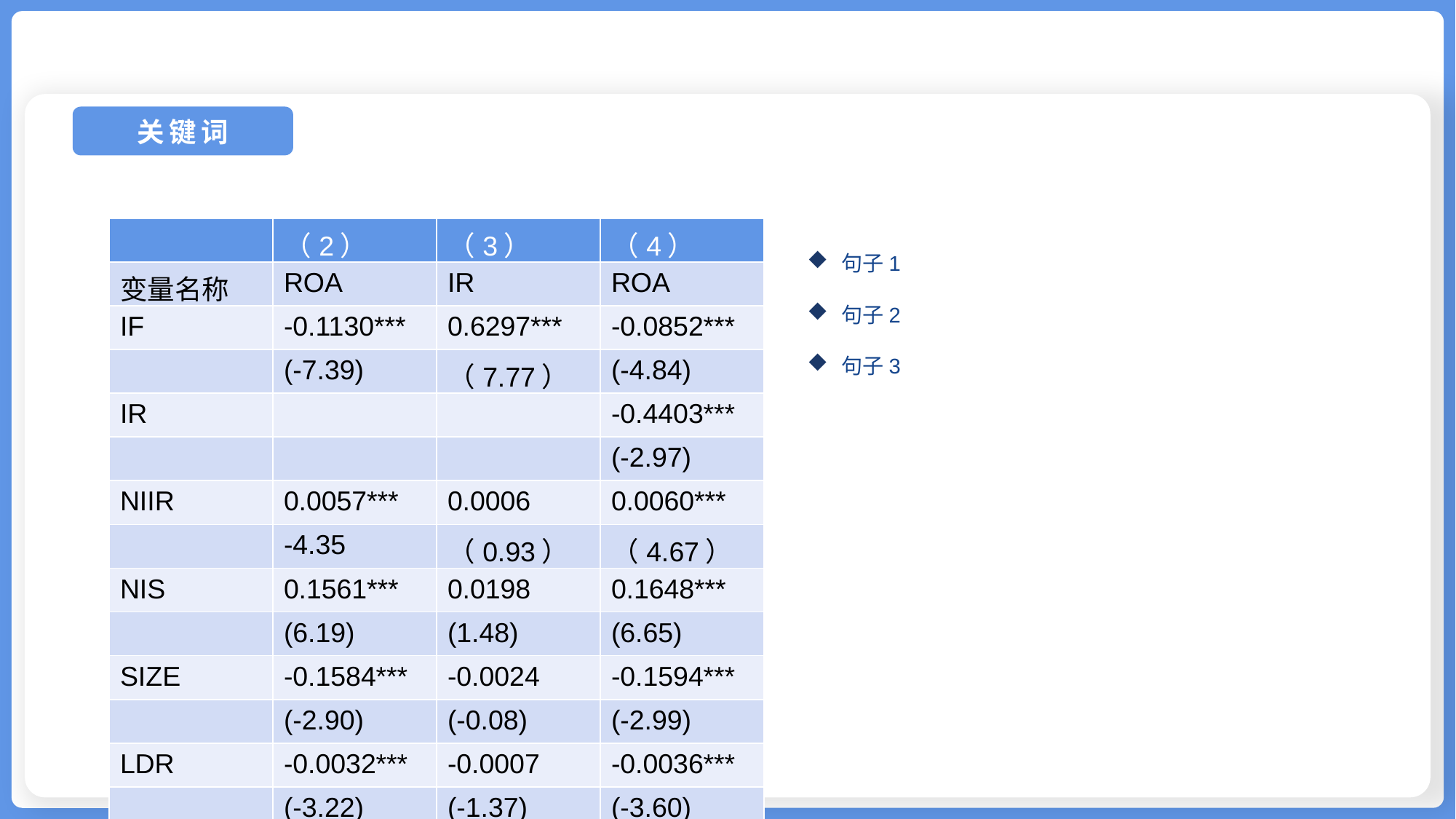

关键词
|  | （2） | （3） | （4） |
| --- | --- | --- | --- |
| 变量名称 | ROA | IR | ROA |
| IF | -0.1130\*\*\* | 0.6297\*\*\* | -0.0852\*\*\* |
|  | (-7.39) | （7.77） | (-4.84) |
| IR |  |  | -0.4403\*\*\* |
|  |  |  | (-2.97) |
| NIIR | 0.0057\*\*\* | 0.0006 | 0.0060\*\*\* |
|  | -4.35 | （0.93） | （4.67） |
| NIS | 0.1561\*\*\* | 0.0198 | 0.1648\*\*\* |
|  | (6.19) | (1.48) | (6.65) |
| SIZE | -0.1584\*\*\* | -0.0024 | -0.1594\*\*\* |
|  | (-2.90) | (-0.08) | (-2.99) |
| LDR | -0.0032\*\*\* | -0.0007 | -0.0036\*\*\* |
|  | (-3.22) | (-1.37) | (-3.60) |
| CAR | 0.003 | -0.0062 | 0.0003 |
|  | -0.43 | (-1.70) | (0.04) |
| GDP | 0.7693\*\*\* | 0.3823 | 0.7861\*\*\* |
|  | -8.99 | （0.84） | (9.40) |
| CPI | 0.0028 | -0.2149\*\*\* | -0.0067 |
|  | -0.48 | (-6.89) | (-1.01) |
| \_cons | -20.2734\*\*\* | -0.3364 | -20.4215\*\*\* |
|  | (-8.54) | (-0.27) | (-8.81) |
| N | 180 | 180 | 180 |
| R-sq | 0.7965 | 0.9408 | 0.8076 |
句子1
句子2
句子3
图标题